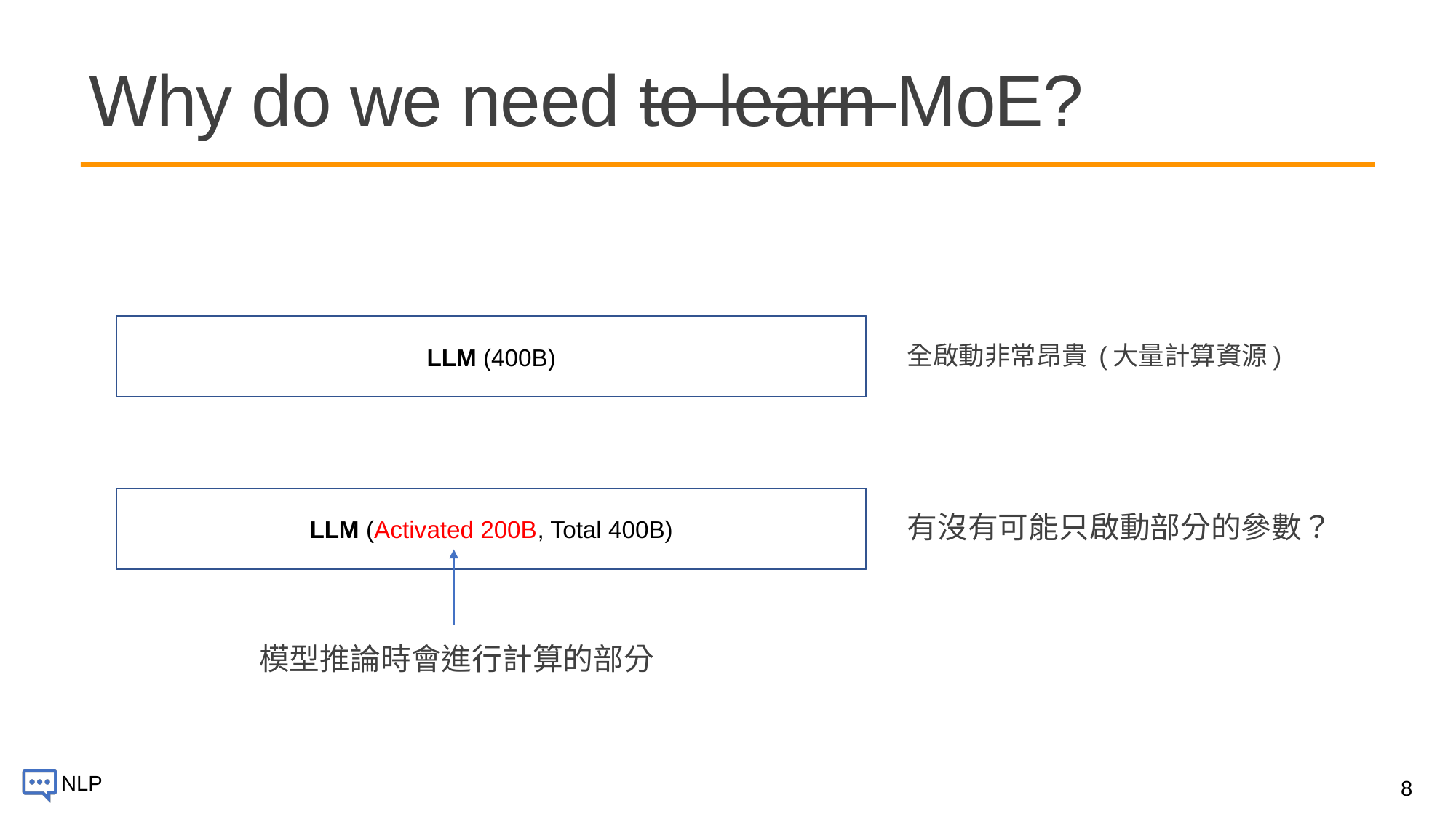

# Why do we need to learn MoE?
LLM (400B)
全啟動非常昂貴 (大量計算資源)
LLM (Activated 200B, Total 400B)
有沒有可能只啟動部分的參數？
模型推論時會進行計算的部分
8